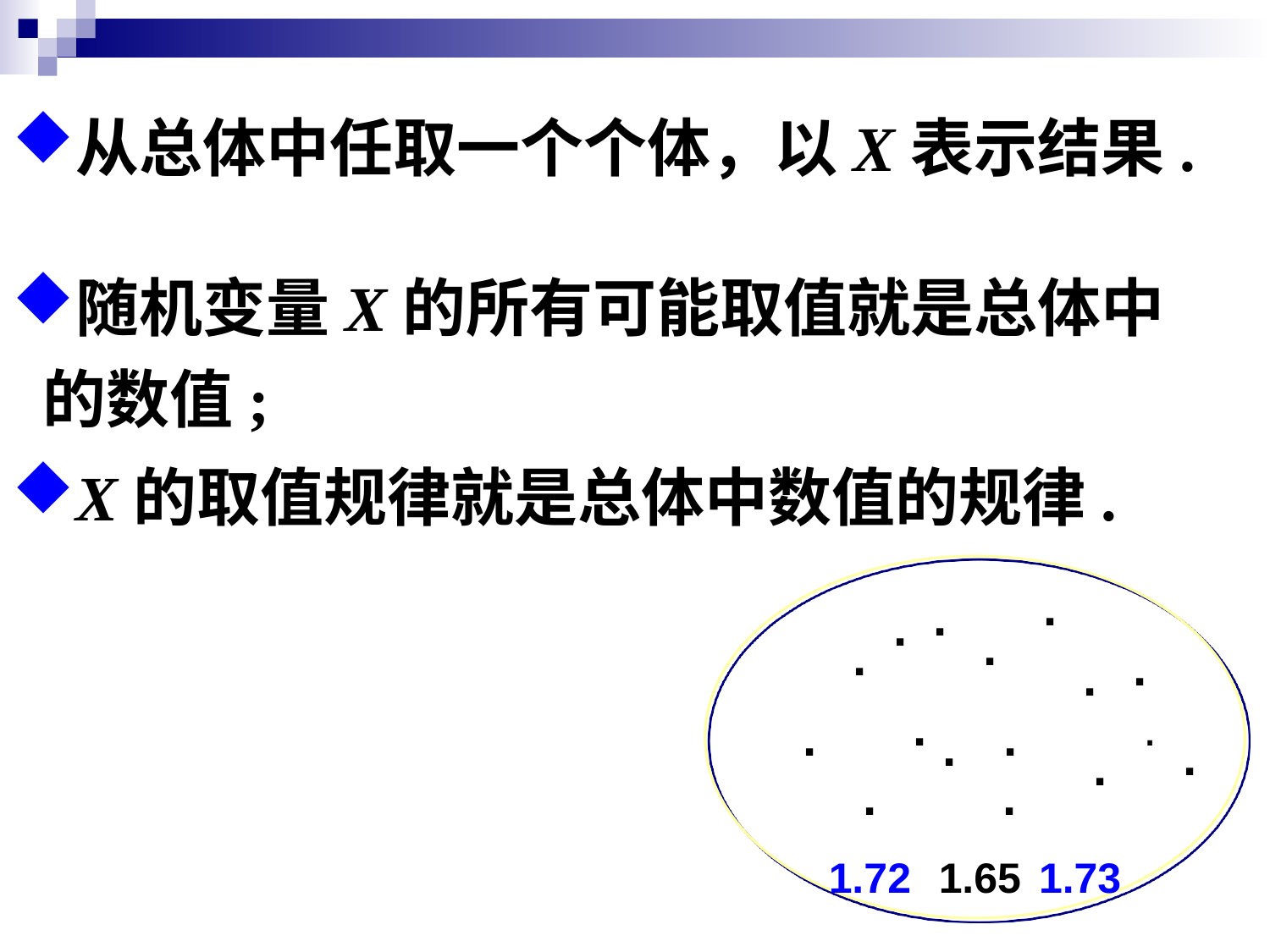

从总体中任取一个个体，以X表示结果.
随机变量X的所有可能取值就是总体中的数值;
X的取值规律就是总体中数值的规律.

.
.
.
.
.
.
.
.
.
.
.
.
.
.
.
.
1.73
1.72
1.65